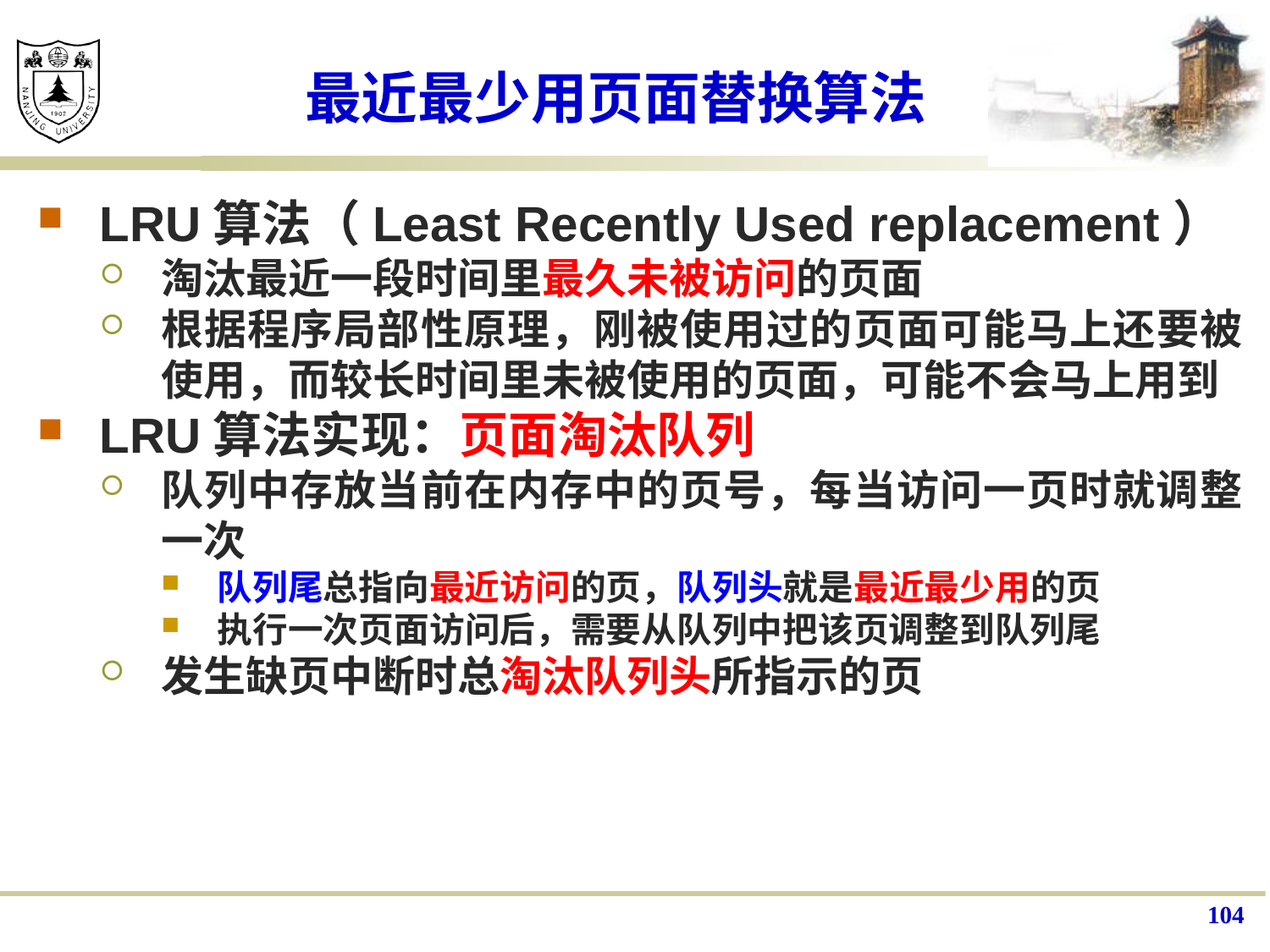

# 最近最少用页面替换算法
LRU算法（Least Recently Used replacement）
淘汰最近一段时间里最久未被访问的页面
根据程序局部性原理，刚被使用过的页面可能马上还要被使用，而较长时间里未被使用的页面，可能不会马上用到
LRU算法实现：页面淘汰队列
队列中存放当前在内存中的页号，每当访问一页时就调整一次
队列尾总指向最近访问的页，队列头就是最近最少用的页
执行一次页面访问后，需要从队列中把该页调整到队列尾
发生缺页中断时总淘汰队列头所指示的页

104